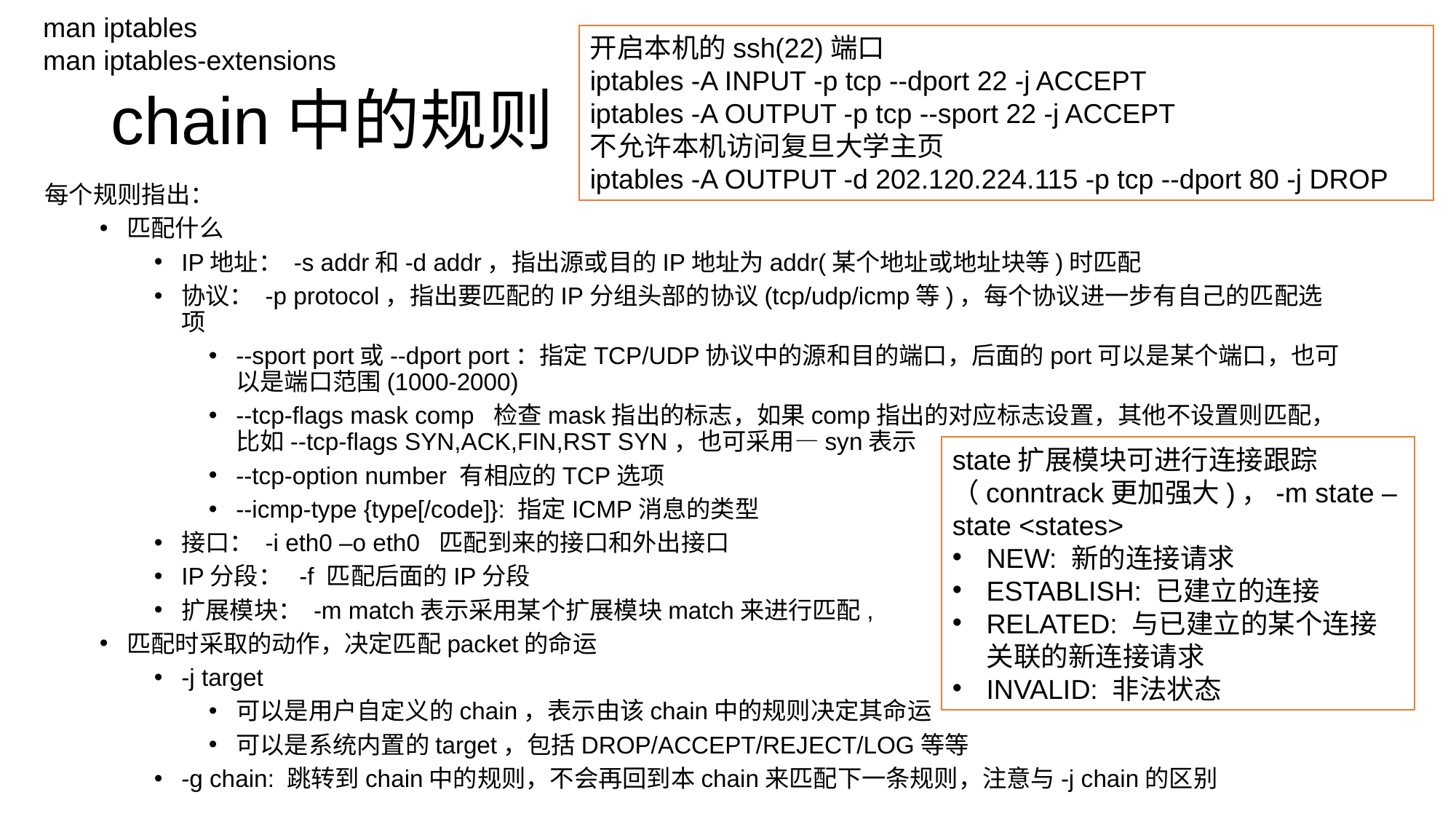

man iptables
man iptables-extensions
开启本机的ssh(22)端口
iptables -A INPUT -p tcp --dport 22 -j ACCEPT
iptables -A OUTPUT -p tcp --sport 22 -j ACCEPT
不允许本机访问复旦大学主页
iptables -A OUTPUT -d 202.120.224.115 -p tcp --dport 80 -j DROP
# chain中的规则
每个规则指出：
匹配什么
IP地址： -s addr和-d addr，指出源或目的IP地址为addr(某个地址或地址块等)时匹配
协议： -p protocol，指出要匹配的IP分组头部的协议(tcp/udp/icmp等)，每个协议进一步有自己的匹配选项
--sport port或--dport port：指定TCP/UDP协议中的源和目的端口，后面的port可以是某个端口，也可以是端口范围(1000-2000)
--tcp-flags mask comp  检查mask指出的标志，如果comp指出的对应标志设置，其他不设置则匹配，比如--tcp-flags SYN,ACK,FIN,RST SYN，也可采用—syn表示
--tcp-option number 有相应的TCP选项
--icmp-type {type[/code]}: 指定ICMP消息的类型
接口： -i eth0 –o eth0  匹配到来的接口和外出接口
IP分段：  -f 匹配后面的IP分段
扩展模块： -m match表示采用某个扩展模块match来进行匹配,
匹配时采取的动作，决定匹配packet的命运
-j target
可以是用户自定义的chain，表示由该chain中的规则决定其命运
可以是系统内置的target，包括DROP/ACCEPT/REJECT/LOG等等
-g chain: 跳转到chain中的规则，不会再回到本chain来匹配下一条规则，注意与-j chain的区别
state扩展模块可进行连接跟踪（conntrack更加强大)，-m state –state <states>
NEW: 新的连接请求
ESTABLISH: 已建立的连接
RELATED: 与已建立的某个连接关联的新连接请求
INVALID: 非法状态